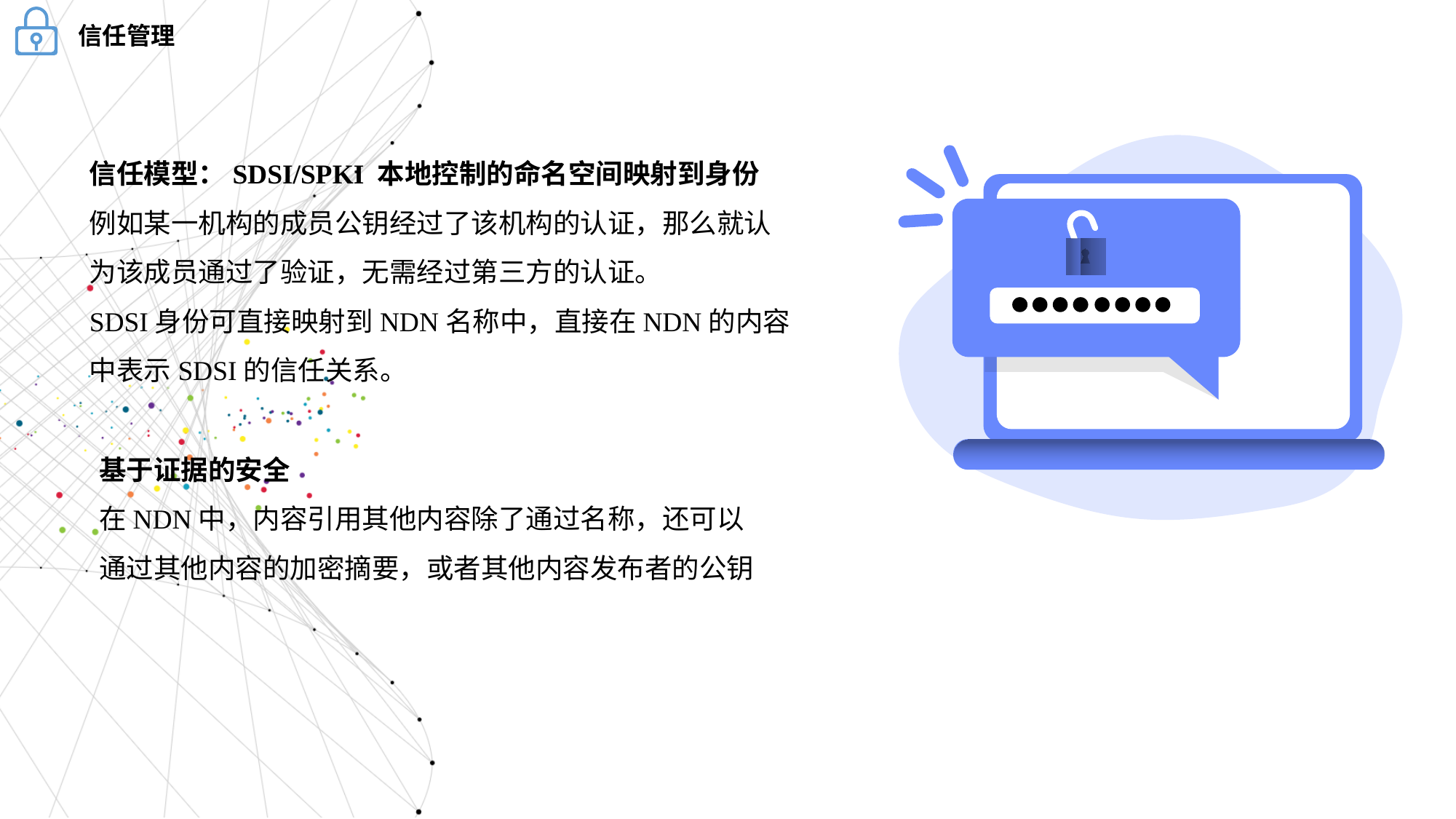

信任管理

信任模型：SDSI/SPKI 本地控制的命名空间映射到身份
例如某一机构的成员公钥经过了该机构的认证，那么就认为该成员通过了验证，无需经过第三方的认证。
SDSI身份可直接映射到NDN名称中，直接在NDN的内容中表示SDSI的信任关系。
基于证据的安全
在NDN中，内容引用其他内容除了通过名称，还可以通过其他内容的加密摘要，或者其他内容发布者的公钥